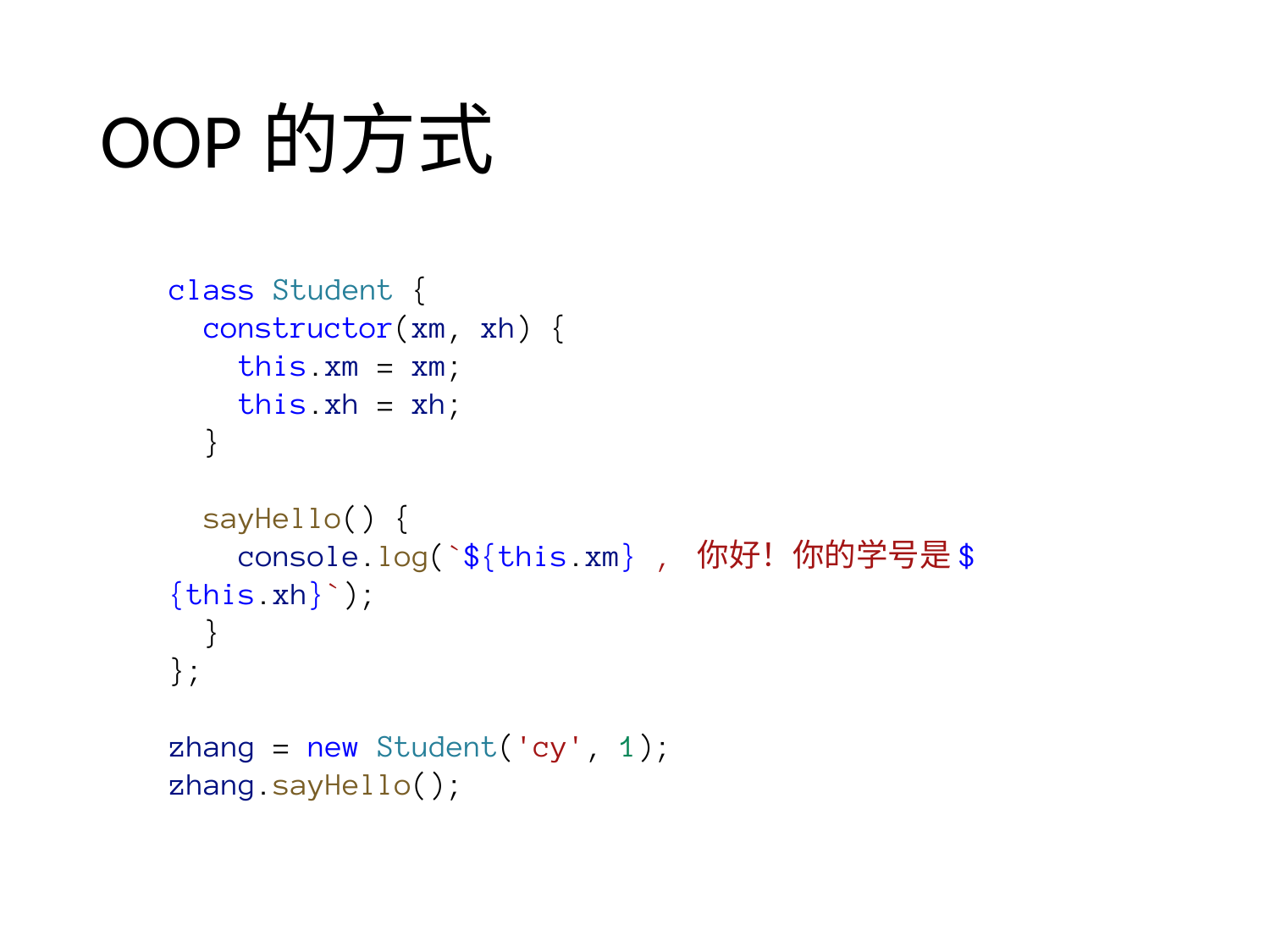

# OOP的方式
class Student {
  constructor(xm, xh) {
    this.xm = xm;
    this.xh = xh;
  }
  sayHello() {
    console.log(`${this.xm} , 你好！你的学号是${this.xh}`);
  }
};
zhang = new Student('cy', 1);
zhang.sayHello();